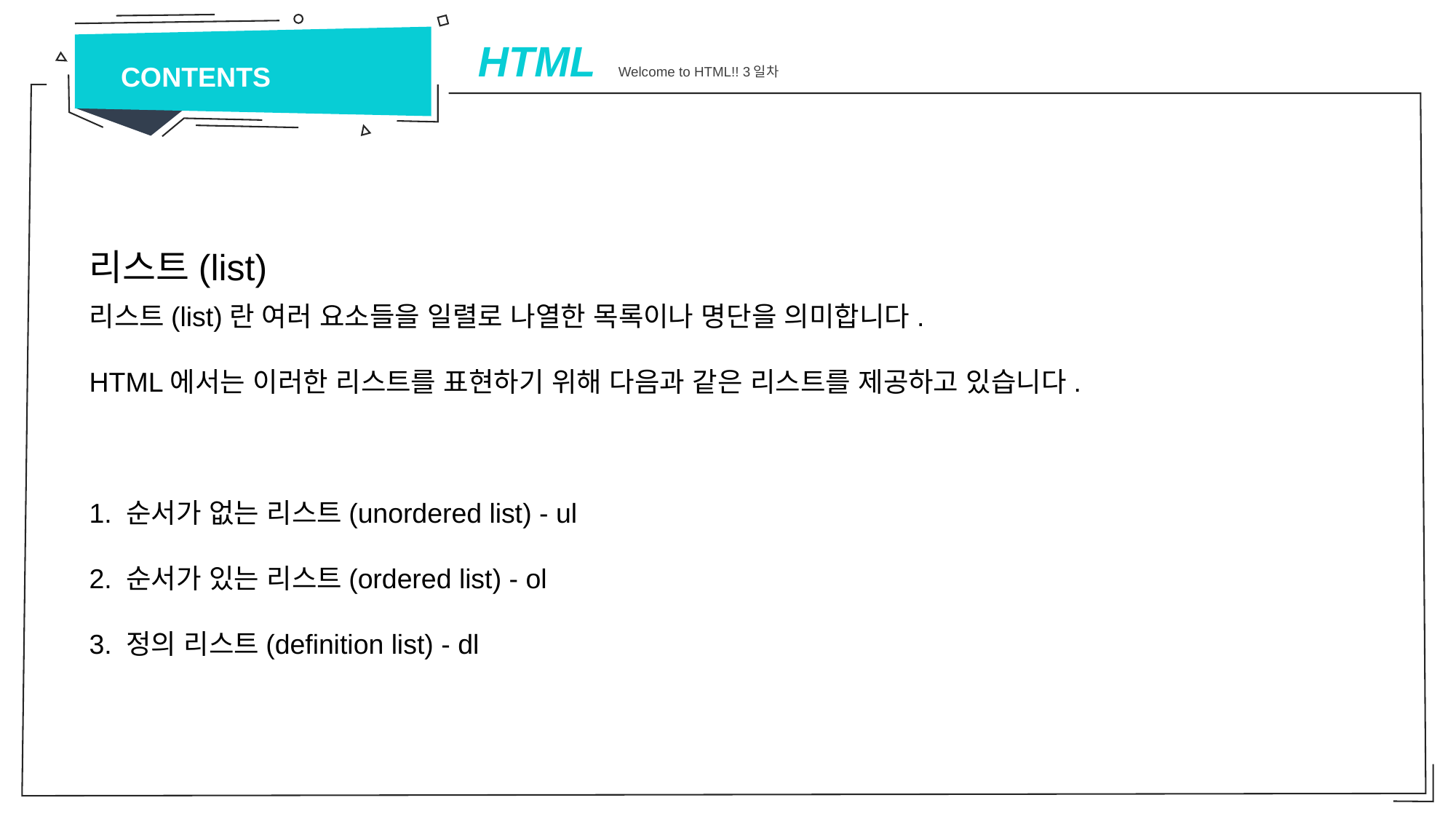

HTML  Welcome to HTML!! 3일차

CONTENTS

리스트(list)
리스트(list)란 여러 요소들을 일렬로 나열한 목록이나 명단을 의미합니다.

HTML에서는 이러한 리스트를 표현하기 위해 다음과 같은 리스트를 제공하고 있습니다.

1. 순서가 없는 리스트(unordered list) - ul

2. 순서가 있는 리스트(ordered list) - ol

3. 정의 리스트(definition list) - dl